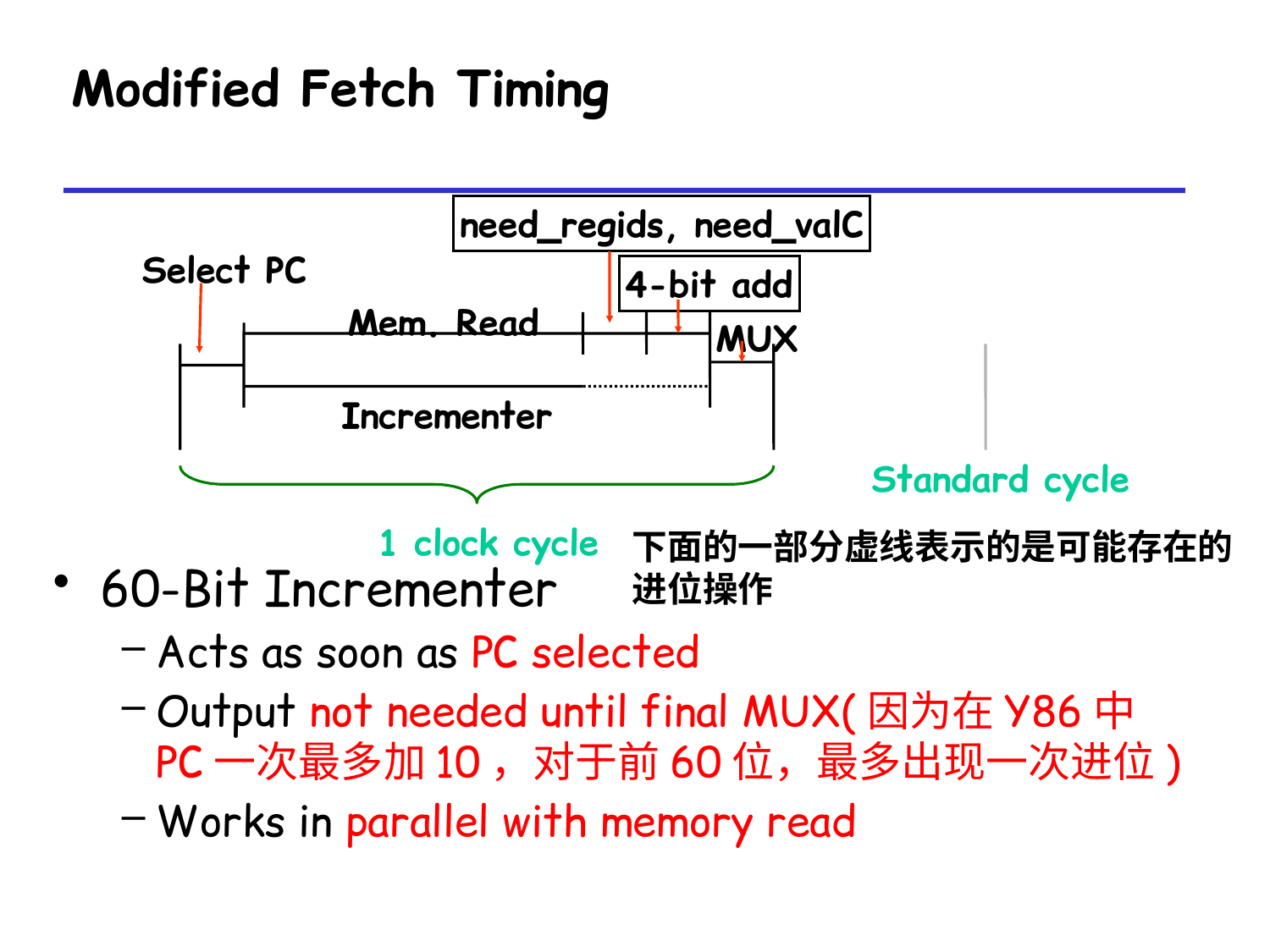

# Modified Fetch Timing

need_regids, need_valC
Select PC

4-bit add

Mem. Read

MUX

Incrementer
Standard cycle
1 clock cycle
下面的一部分虚线表示的是可能存在的
进位操作
60-Bit Incrementer
Acts as soon as PC selected
Output not needed until final MUX(因为在Y86中PC一次最多加10，对于前60位，最多出现一次进位)
Works in parallel with memory read